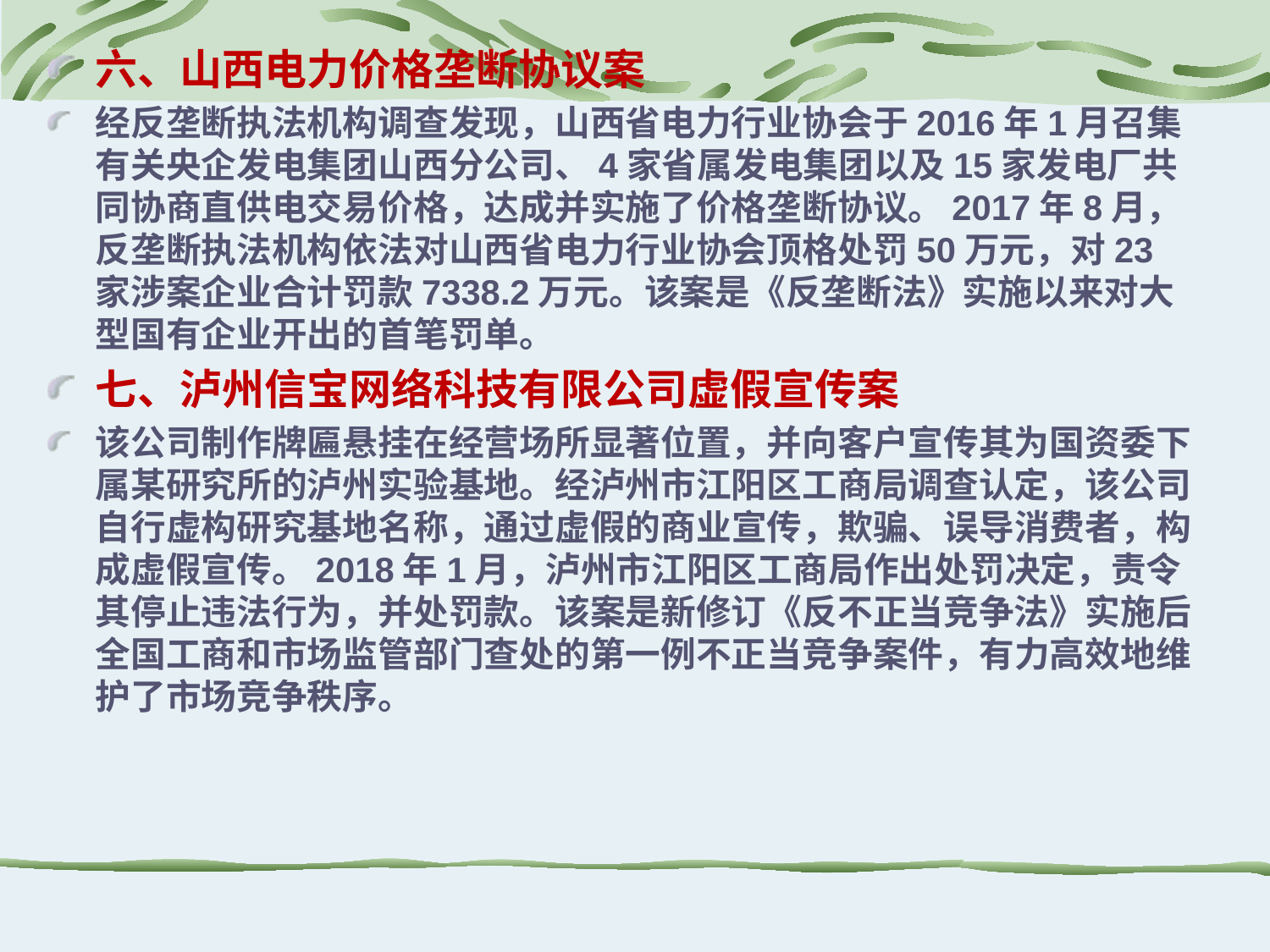

六、山西电力价格垄断协议案
经反垄断执法机构调查发现，山西省电力行业协会于2016年1月召集有关央企发电集团山西分公司、4家省属发电集团以及15家发电厂共同协商直供电交易价格，达成并实施了价格垄断协议。2017年8月，反垄断执法机构依法对山西省电力行业协会顶格处罚50万元，对23家涉案企业合计罚款7338.2万元。该案是《反垄断法》实施以来对大型国有企业开出的首笔罚单。
七、泸州信宝网络科技有限公司虚假宣传案
该公司制作牌匾悬挂在经营场所显著位置，并向客户宣传其为国资委下属某研究所的泸州实验基地。经泸州市江阳区工商局调查认定，该公司自行虚构研究基地名称，通过虚假的商业宣传，欺骗、误导消费者，构成虚假宣传。2018年1月，泸州市江阳区工商局作出处罚决定，责令其停止违法行为，并处罚款。该案是新修订《反不正当竞争法》实施后全国工商和市场监管部门查处的第一例不正当竞争案件，有力高效地维护了市场竞争秩序。

#